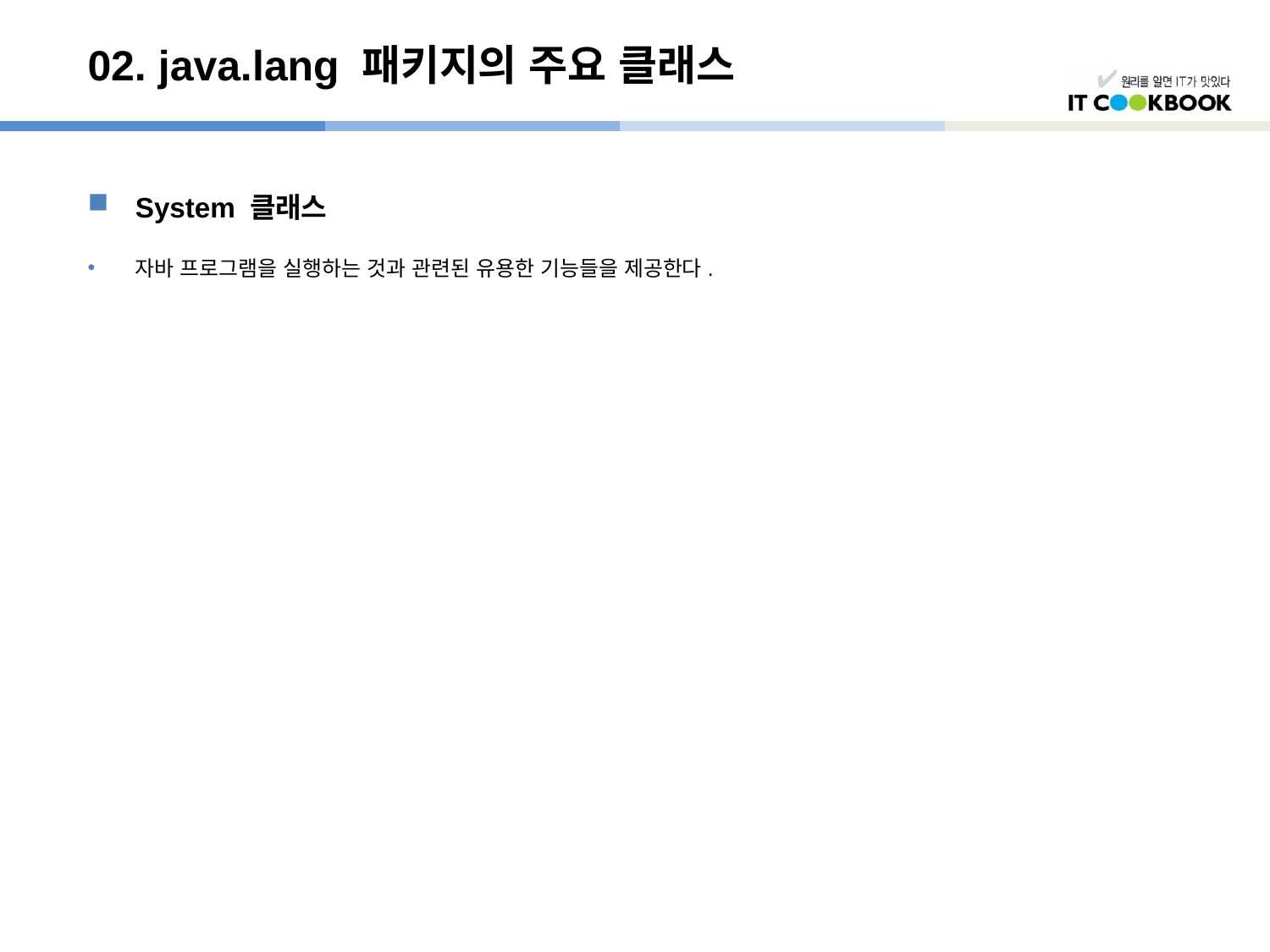

# 02. java.lang 패키지의 주요 클래스
System 클래스
자바 프로그램을 실행하는 것과 관련된 유용한 기능들을 제공한다.